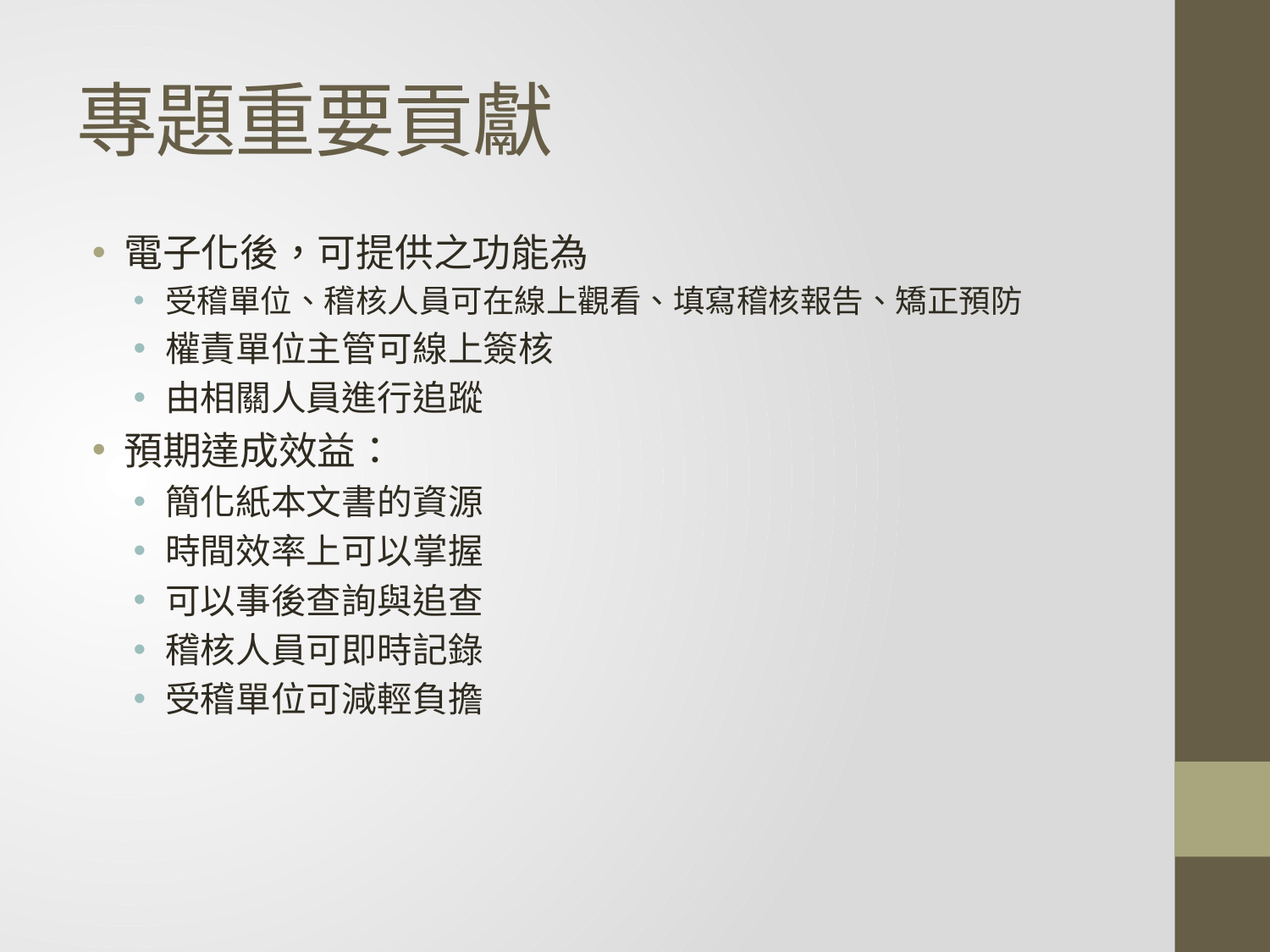

# 專題重要貢獻
電子化後，可提供之功能為
受稽單位、稽核人員可在線上觀看、填寫稽核報告、矯正預防
權責單位主管可線上簽核
由相關人員進行追蹤
預期達成效益：
簡化紙本文書的資源
時間效率上可以掌握
可以事後查詢與追查
稽核人員可即時記錄
受稽單位可減輕負擔